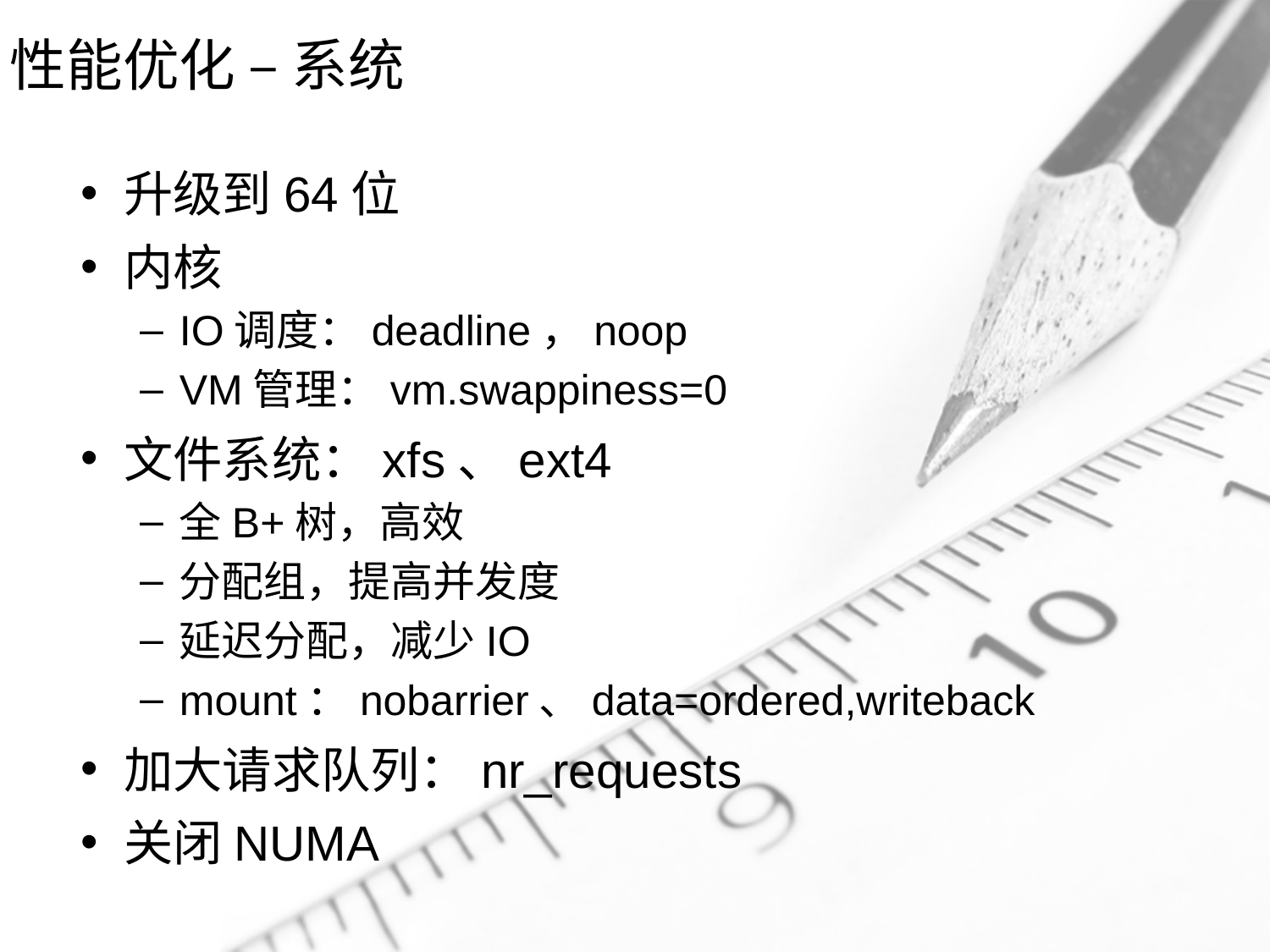

# 性能优化 – 系统
升级到64位
内核
IO调度：deadline，noop
VM管理：vm.swappiness=0
文件系统：xfs、ext4
全B+树，高效
分配组，提高并发度
延迟分配，减少IO
mount：nobarrier、data=ordered,writeback
加大请求队列：nr_requests
关闭NUMA